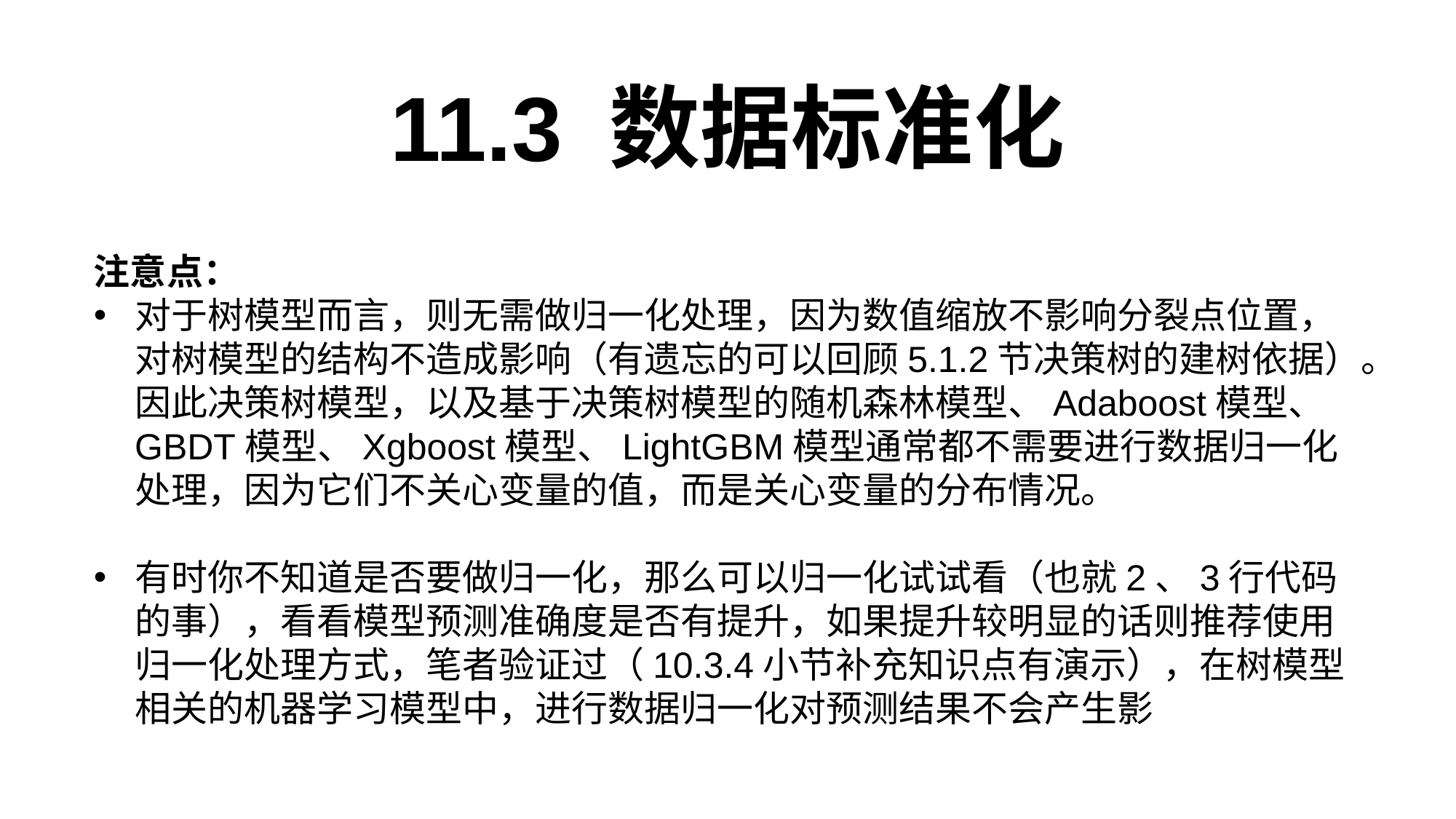

11.3 数据标准化
注意点：
对于树模型而言，则无需做归一化处理，因为数值缩放不影响分裂点位置，对树模型的结构不造成影响（有遗忘的可以回顾5.1.2节决策树的建树依据）。因此决策树模型，以及基于决策树模型的随机森林模型、Adaboost模型、GBDT模型、Xgboost模型、LightGBM模型通常都不需要进行数据归一化处理，因为它们不关心变量的值，而是关心变量的分布情况。

有时你不知道是否要做归一化，那么可以归一化试试看（也就2、3行代码的事），看看模型预测准确度是否有提升，如果提升较明显的话则推荐使用归一化处理方式，笔者验证过（10.3.4小节补充知识点有演示），在树模型相关的机器学习模型中，进行数据归一化对预测结果不会产生影